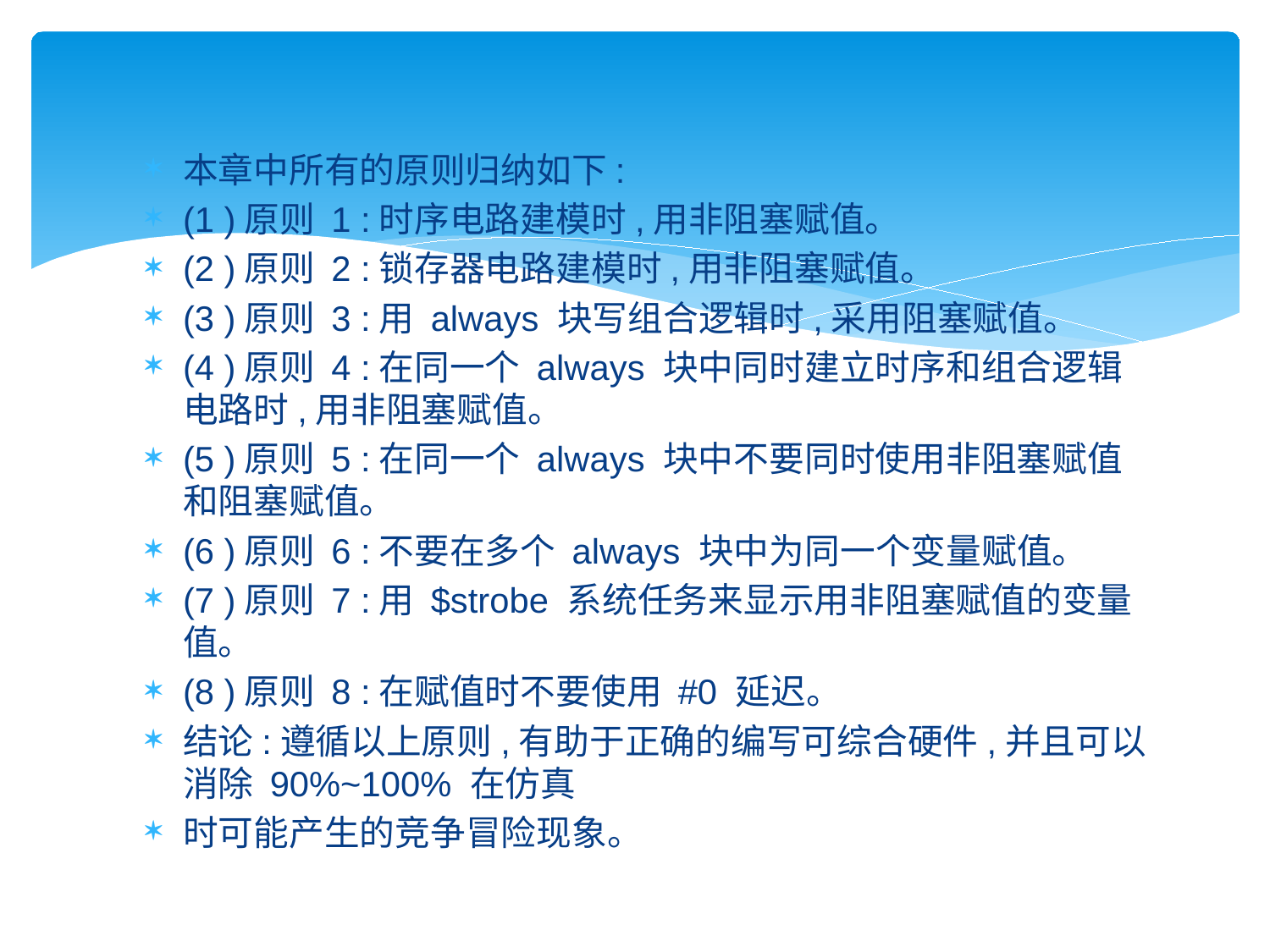

#
本章中所有的原则归纳如下:
(1 )原则 1 :时序电路建模时,用非阻塞赋值。
(2 )原则 2 :锁存器电路建模时,用非阻塞赋值。
(3 )原则 3 :用 always 块写组合逻辑时,采用阻塞赋值。
(4 )原则 4 :在同一个 always 块中同时建立时序和组合逻辑电路时,用非阻塞赋值。
(5 )原则 5 :在同一个 always 块中不要同时使用非阻塞赋值和阻塞赋值。
(6 )原则 6 :不要在多个 always 块中为同一个变量赋值。
(7 )原则 7 :用 $strobe 系统任务来显示用非阻塞赋值的变量值。
(8 )原则 8 :在赋值时不要使用 #0 延迟。
结论:遵循以上原则,有助于正确的编写可综合硬件,并且可以消除 90%~100% 在仿真
时可能产生的竞争冒险现象。